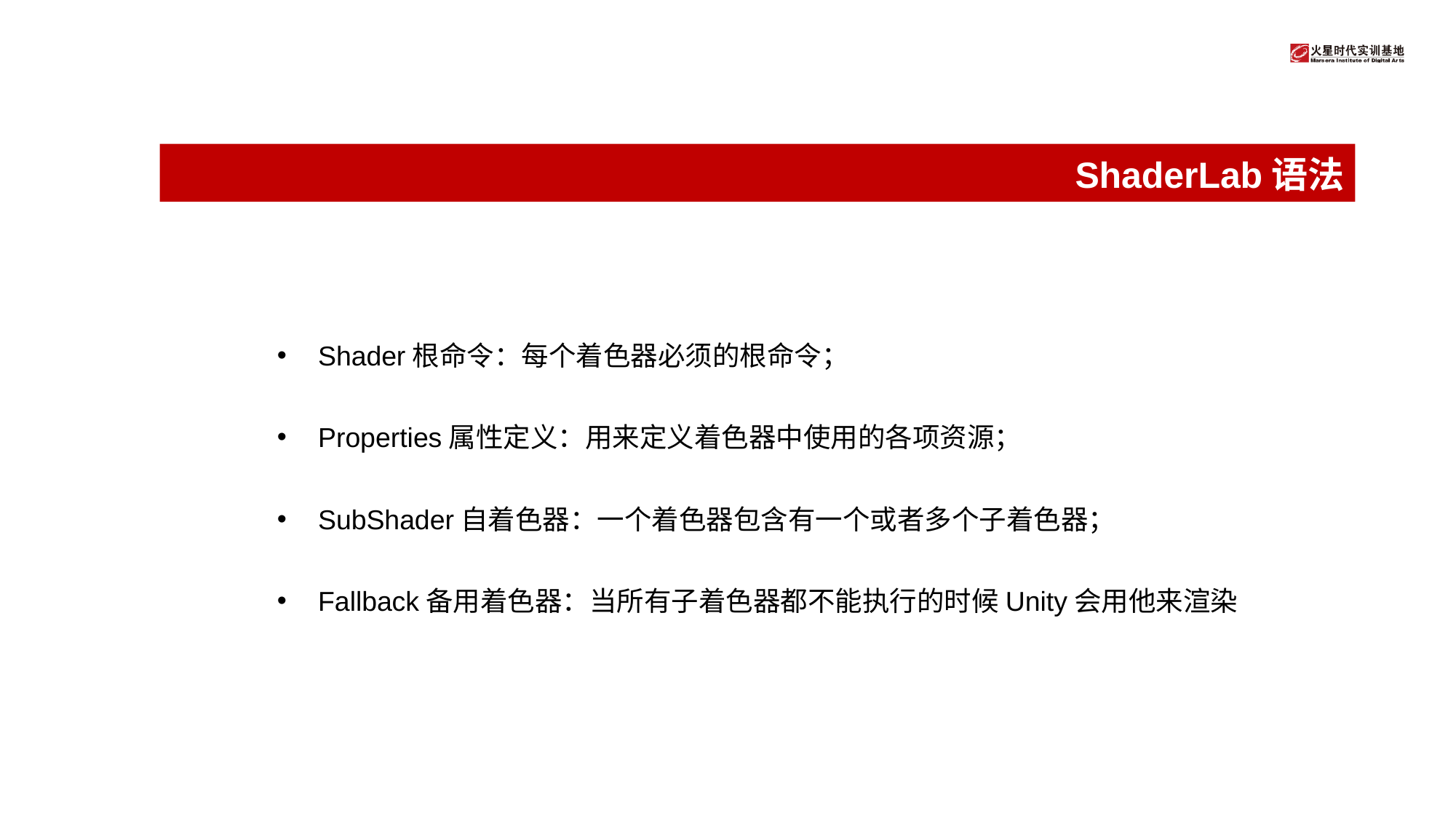

# ShaderLab语法
Shader根命令：每个着色器必须的根命令；
Properties属性定义：用来定义着色器中使用的各项资源；
SubShader自着色器：一个着色器包含有一个或者多个子着色器；
Fallback备用着色器：当所有子着色器都不能执行的时候Unity会用他来渲染